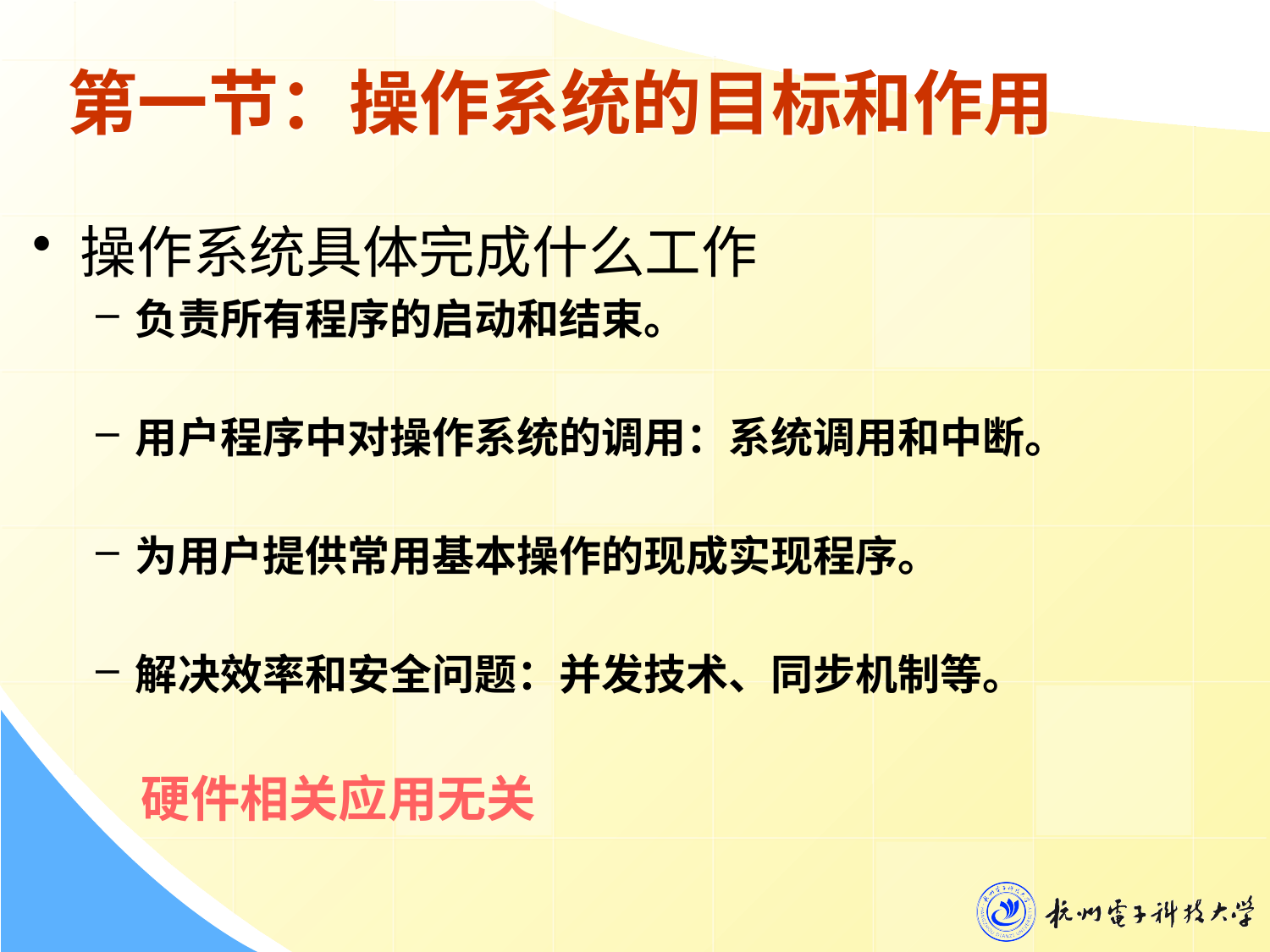

第一节：操作系统的目标和作用
操作系统具体完成什么工作
负责所有程序的启动和结束。

用户程序中对操作系统的调用：系统调用和中断。

为用户提供常用基本操作的现成实现程序。

解决效率和安全问题：并发技术、同步机制等。

   硬件相关应用无关